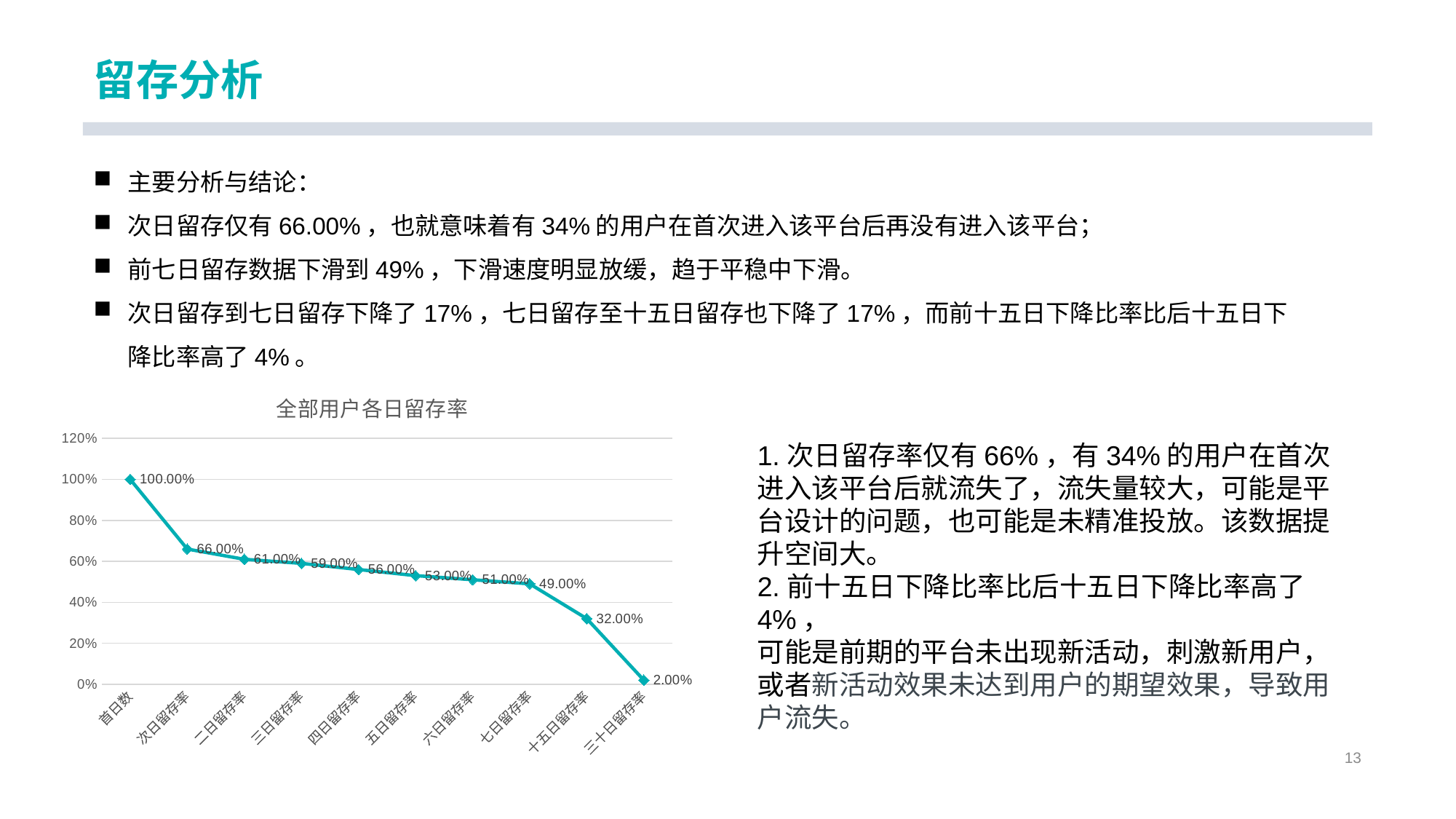

# 留存分析
主要分析与结论：
次日留存仅有66.00%，也就意味着有34%的用户在首次进入该平台后再没有进入该平台；
前七日留存数据下滑到49%，下滑速度明显放缓，趋于平稳中下滑。
次日留存到七日留存下降了17%，七日留存至十五日留存也下降了17%，而前十五日下降比率比后十五日下降比率高了4%。

### Chart: 全部用户各日留存率

| Category |  |
|---|---|
| 首日数 | 1.0 |
| 次日留存率 | 0.66 |
| 二日留存率 | 0.61 |
| 三日留存率 | 0.59 |
| 四日留存率 | 0.56 |
| 五日留存率 | 0.53 |
| 六日留存率 | 0.51 |
| 七日留存率 | 0.49 |
| 十五日留存率 | 0.32 |
| 三十日留存率 | 0.02 |
1.次日留存率仅有66%，有34%的用户在首次进入该平台后就流失了，流失量较大，可能是平台设计的问题，也可能是未精准投放。该数据提升空间大。
2.前十五日下降比率比后十五日下降比率高了4%，
可能是前期的平台未出现新活动，刺激新用户，或者新活动效果未达到用户的期望效果，导致用户流失。
13